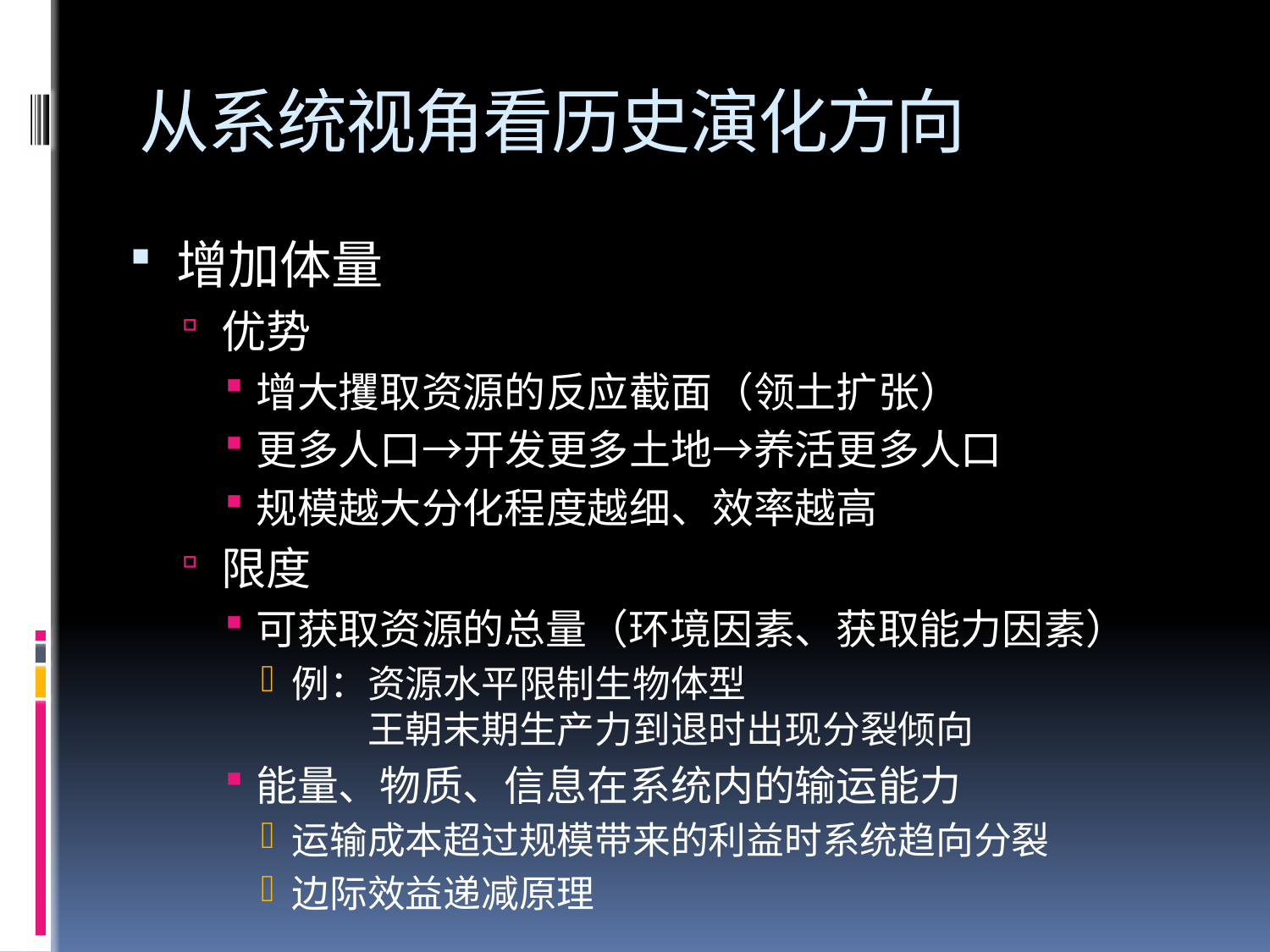

# 从系统视角看历史演化方向
增加体量
优势
增大攫取资源的反应截面（领土扩张）
更多人口→开发更多土地→养活更多人口
规模越大分化程度越细、效率越高
限度
可获取资源的总量（环境因素、获取能力因素）
例：资源水平限制生物体型
　　王朝末期生产力到退时出现分裂倾向
能量、物质、信息在系统内的输运能力
运输成本超过规模带来的利益时系统趋向分裂
边际效益递减原理